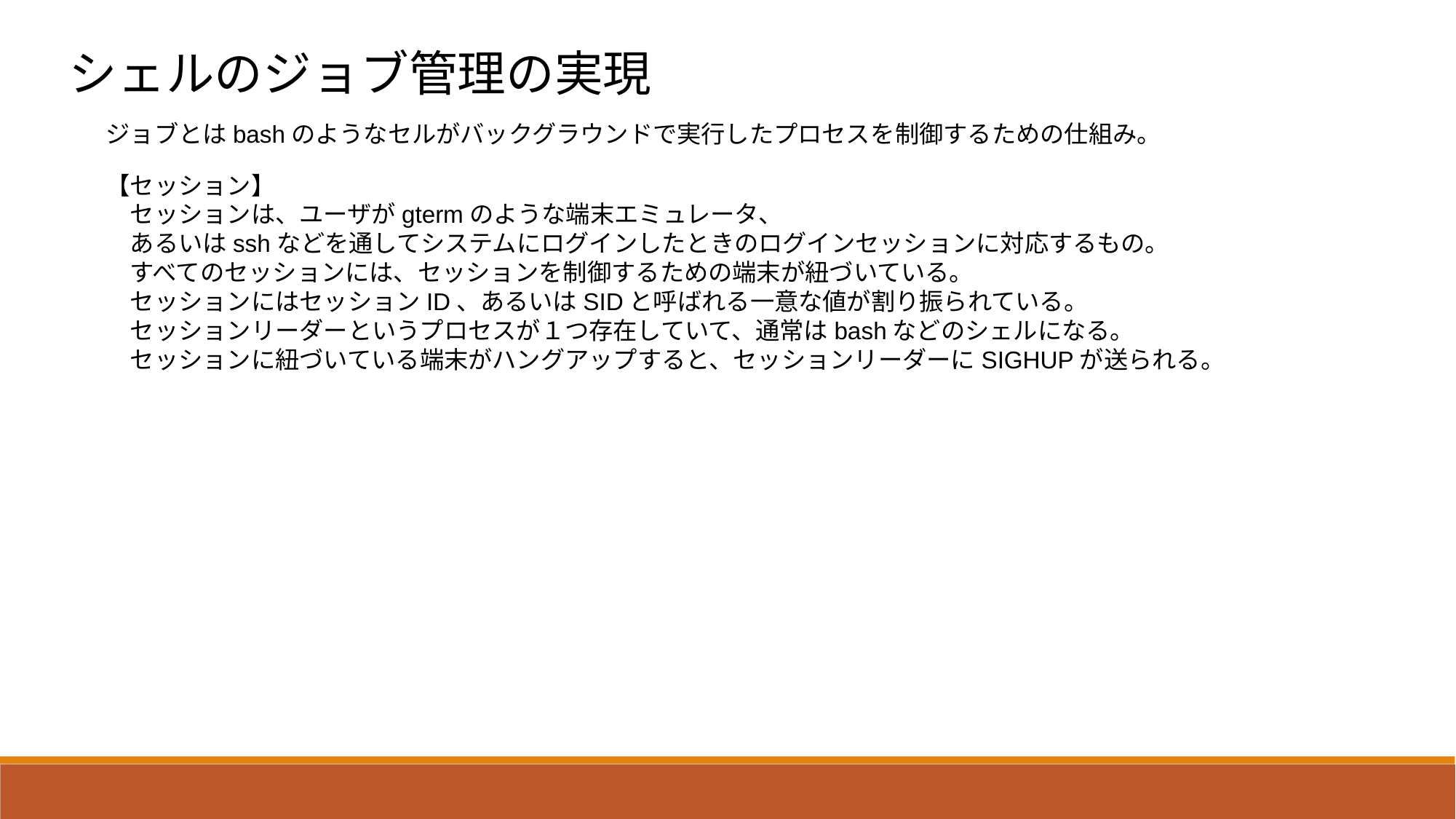

シェルのジョブ管理の実現
ジョブとはbashのようなセルがバックグラウンドで実行したプロセスを制御するための仕組み。
【セッション】
　セッションは、ユーザがgtermのような端末エミュレータ、
　あるいはsshなどを通してシステムにログインしたときのログインセッションに対応するもの。
　すべてのセッションには、セッションを制御するための端末が紐づいている。
　セッションにはセッションID、あるいはSIDと呼ばれる一意な値が割り振られている。
　セッションリーダーというプロセスが１つ存在していて、通常はbashなどのシェルになる。
　セッションに紐づいている端末がハングアップすると、セッションリーダーにSIGHUPが送られる。